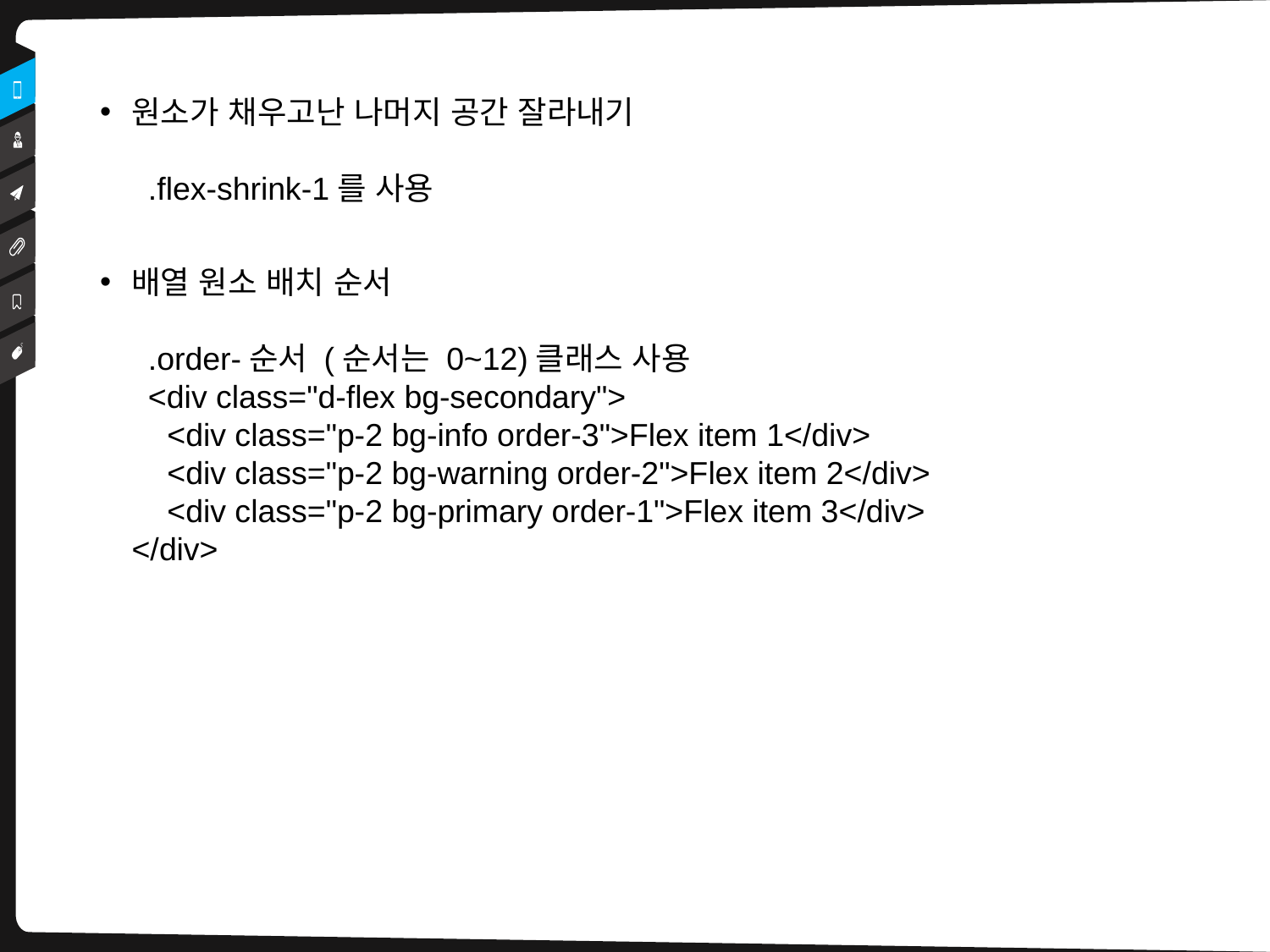

원소가 채우고난 나머지 공간 잘라내기
 .flex-shrink-1를 사용
배열 원소 배치 순서
 .order-순서 (순서는 0~12)클래스 사용
 <div class="d-flex bg-secondary">
    <div class="p-2 bg-info order-3">Flex item 1</div>
    <div class="p-2 bg-warning order-2">Flex item 2</div>
    <div class="p-2 bg-primary order-1">Flex item 3</div>
</div>